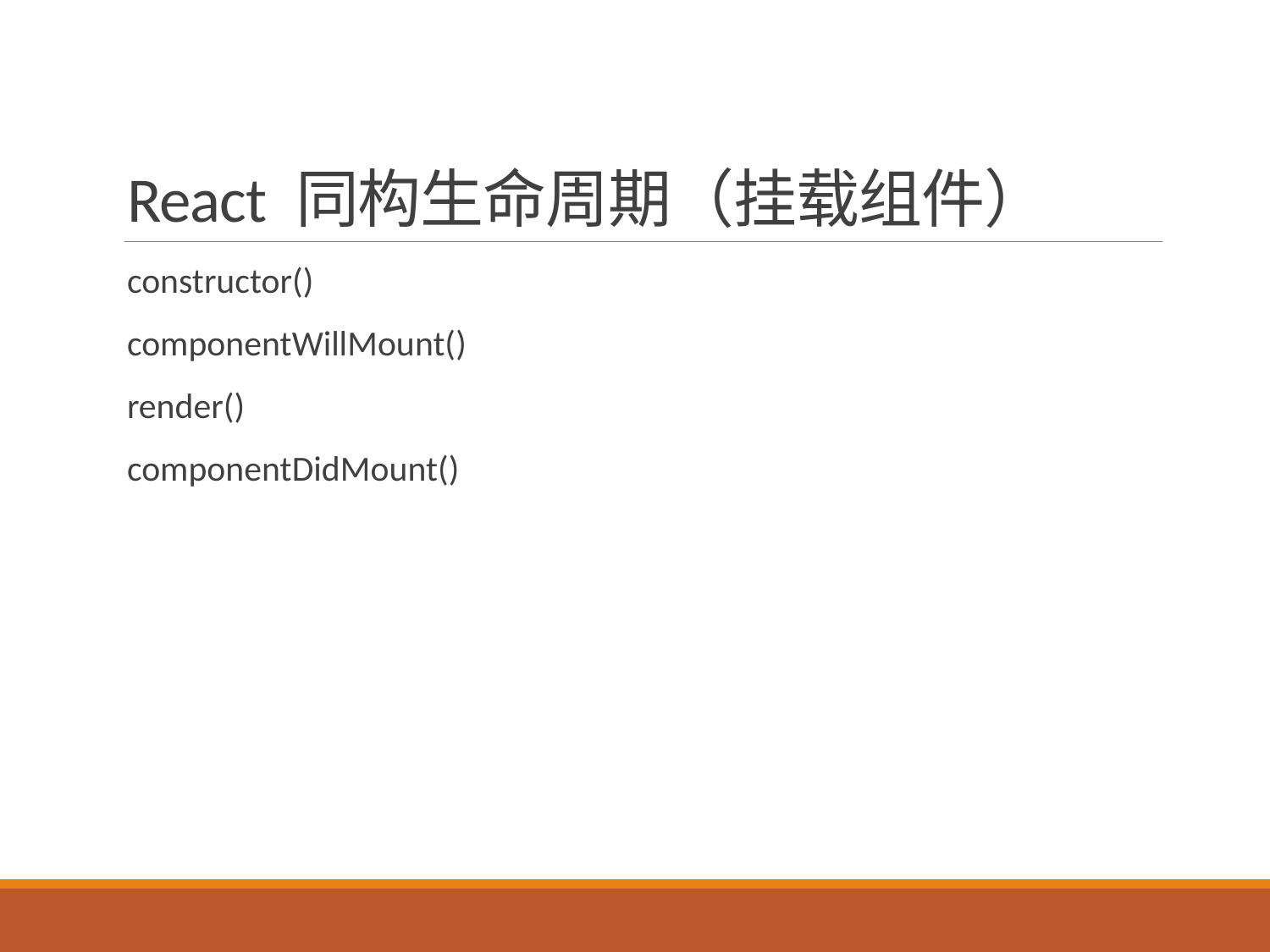

# React 同构生命周期（挂载组件）
constructor()
componentWillMount()
render()
componentDidMount()